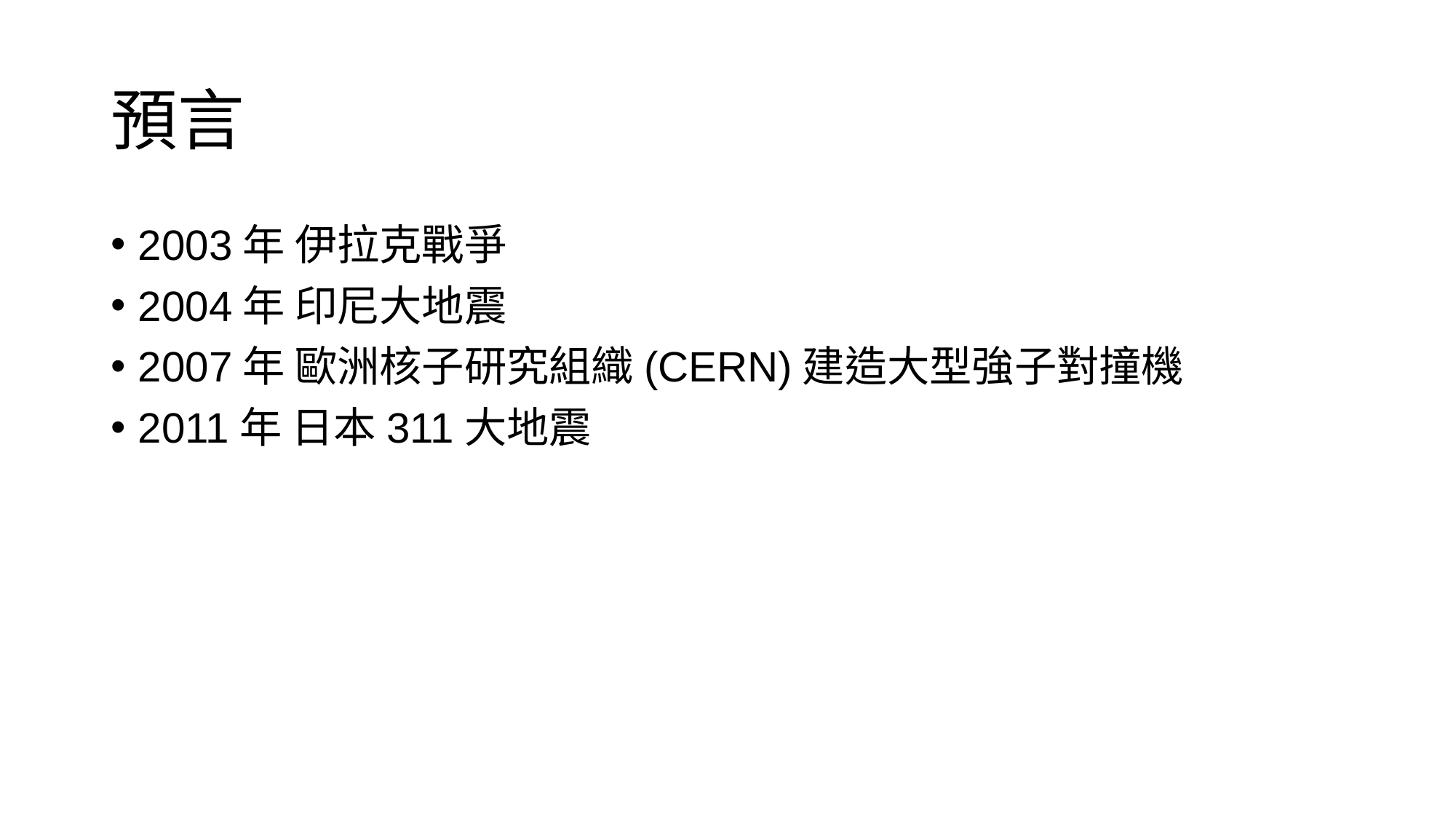

# 預言
2003年 伊拉克戰爭
2004年 印尼大地震
2007年 歐洲核子研究組織(CERN)建造大型強子對撞機
2011年 日本311大地震